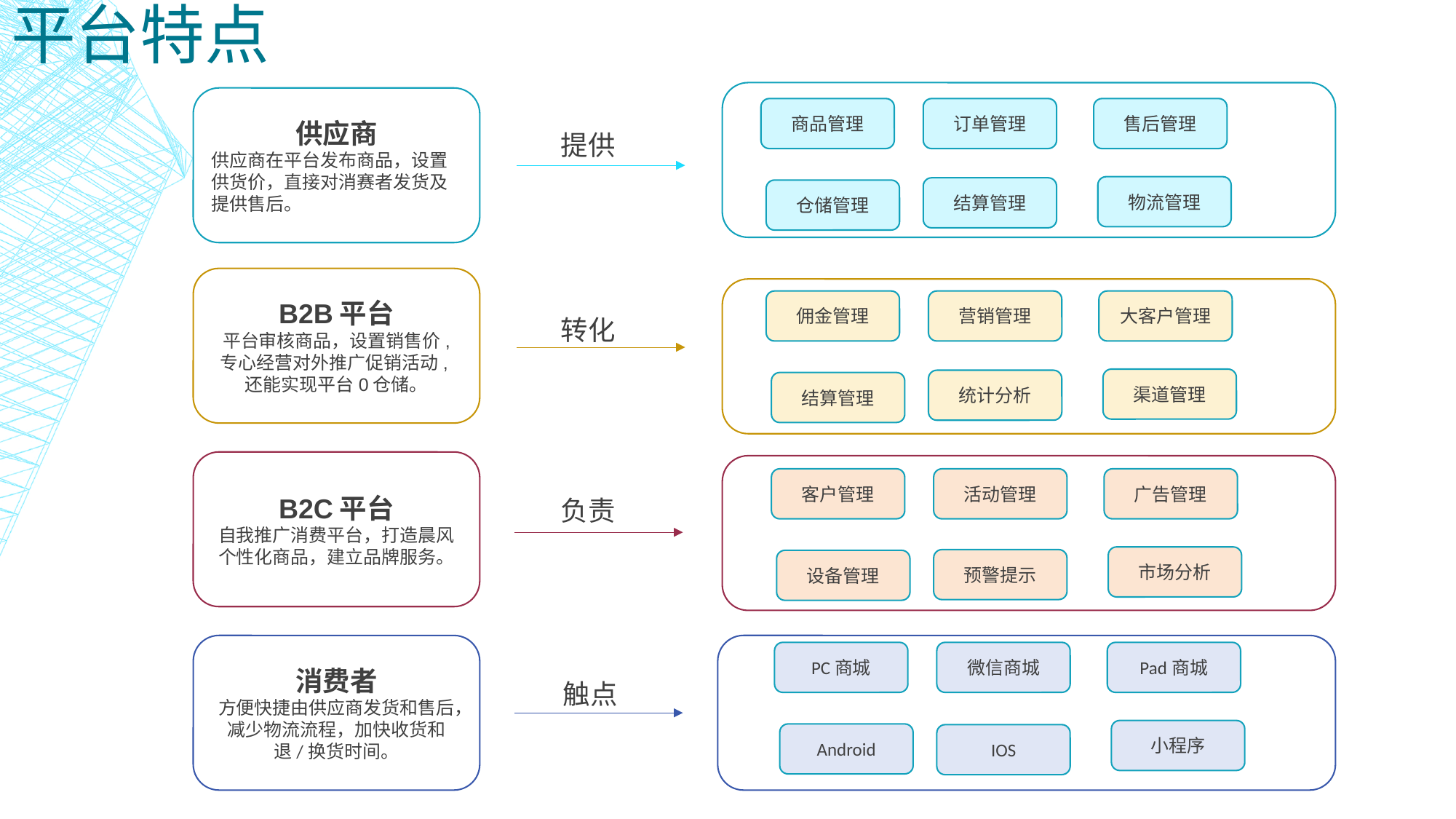

# 平台特点

供应商
供应商在平台发布商品，设置 供货价，直接对消赛者发货及 提供售后。
商品管理
订单管理
售后管理
提供
物流管理
结算管理
仓储管理
B2B平台
平台审核商品，设置销售价, 专心经营对外推广促销活动,还能实现平台0仓储。

佣金管理
营销管理
大客户管理
转化
渠道管理
统计分析
结算管理
B2C平台
自我推广消费平台，打造晨风个性化商品，建立品牌服务。

客户管理
活动管理
广告管理
负责
市场分析
预警提示
设备管理
消费者
方便快捷由供应商发货和售后，减少物流流程，加快收货和退/换货时间。

PC商城
微信商城
Pad商城
触点
小程序
Android
IOS